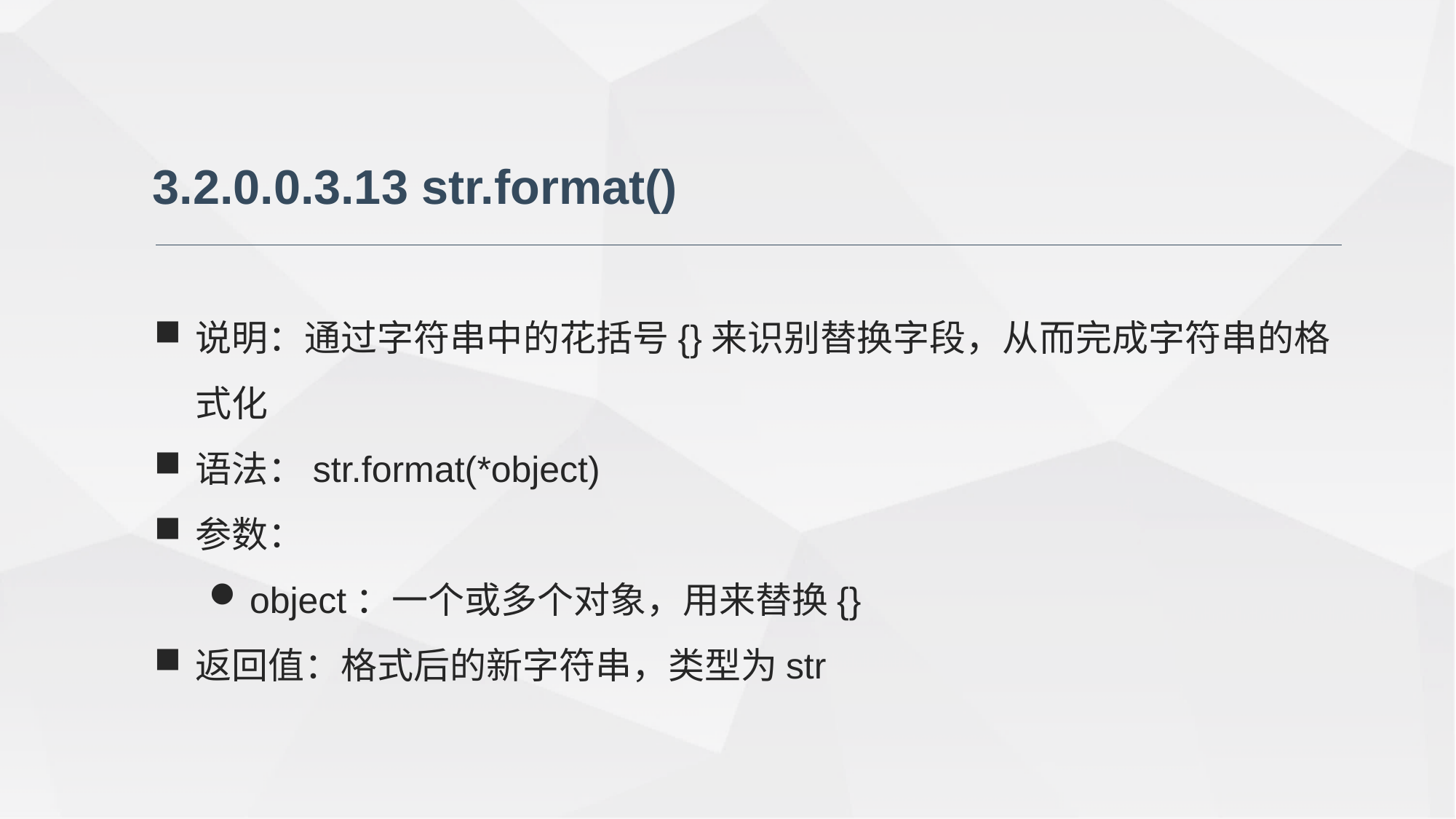

3.2.0.0.3.13 str.format()
说明：通过字符串中的花括号{}来识别替换字段，从而完成字符串的格式化
语法：str.format(*object)
参数：
object：一个或多个对象，用来替换{}
返回值：格式后的新字符串，类型为str